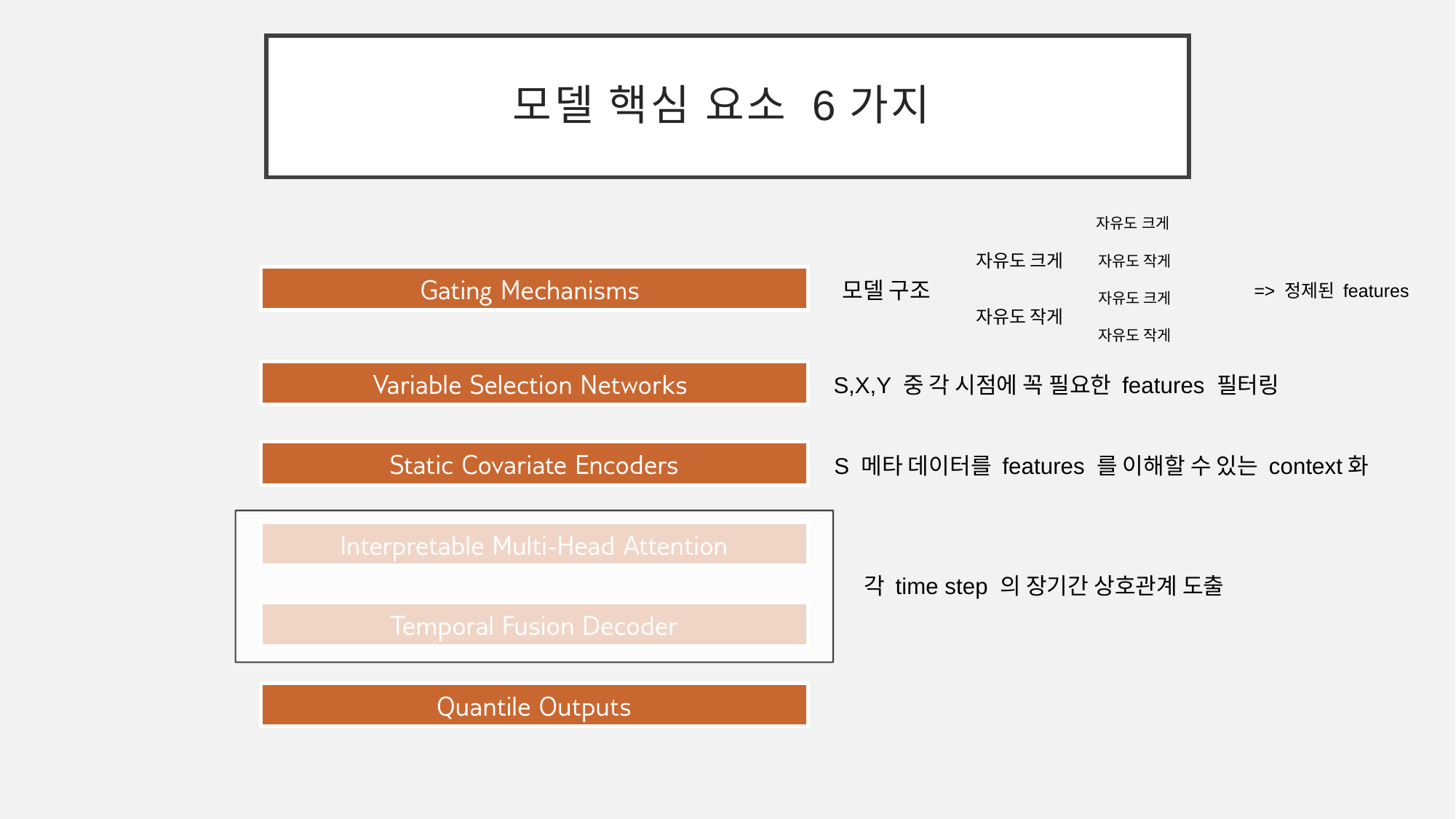

# 모델 핵심 요소 6가지
자유도 크게
자유도 크게
자유도 작게
Gating Mechanisms
모델 구조
=> 정제된 features
자유도 크게
자유도 작게
자유도 작게
Variable Selection Networks
S,X,Y 중 각 시점에 꼭 필요한 features 필터링
Static Covariate Encoders
S 메타 데이터를 features 를 이해할 수 있는 context화

Interpretable Multi-Head Attention
각 time step 의 장기간 상호관계 도출
Temporal Fusion Decoder
Quantile Outputs